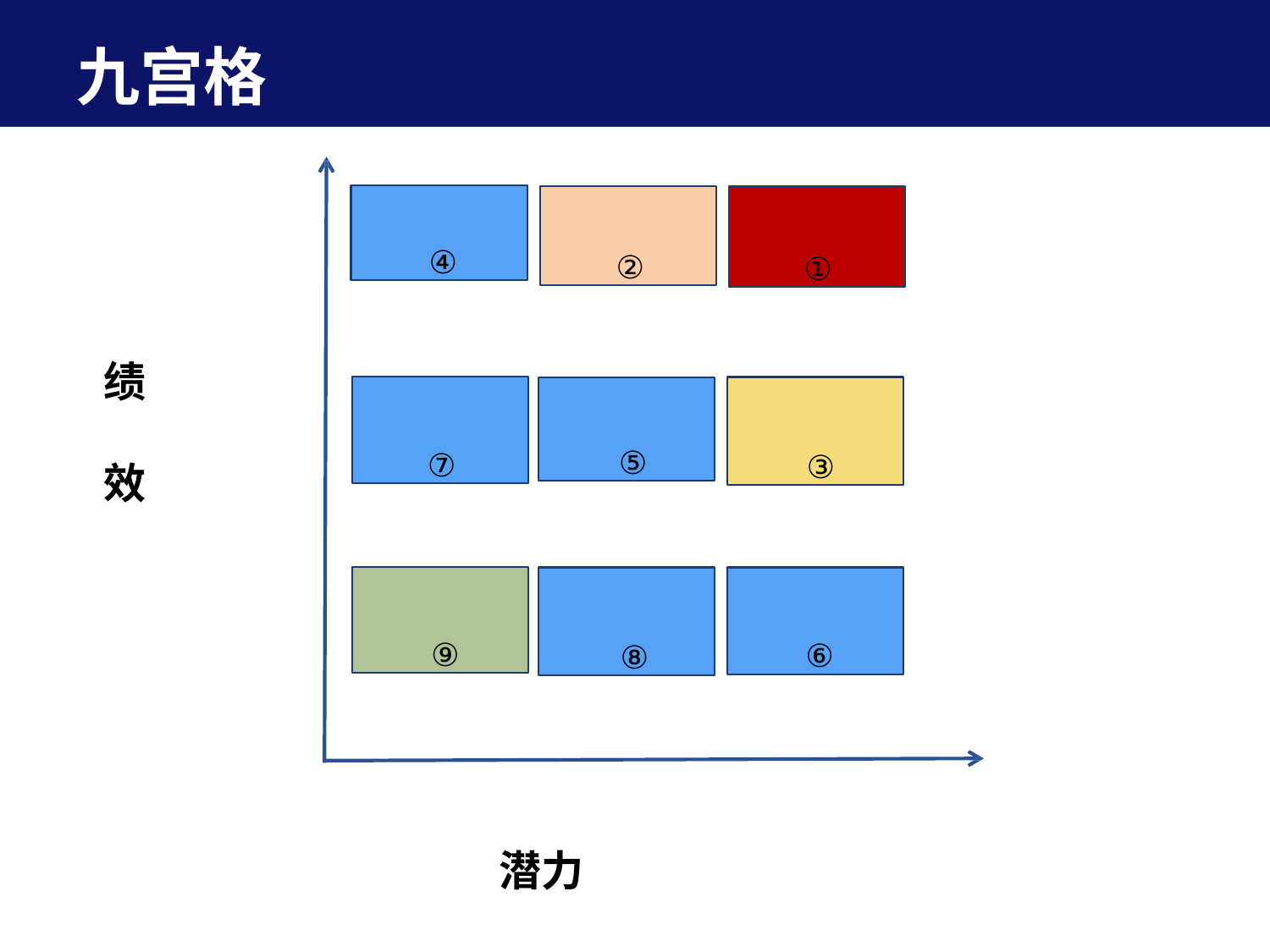

九宫格

④

②

①
绩  效

⑦

⑤

③

⑨

⑧

⑥

潜力